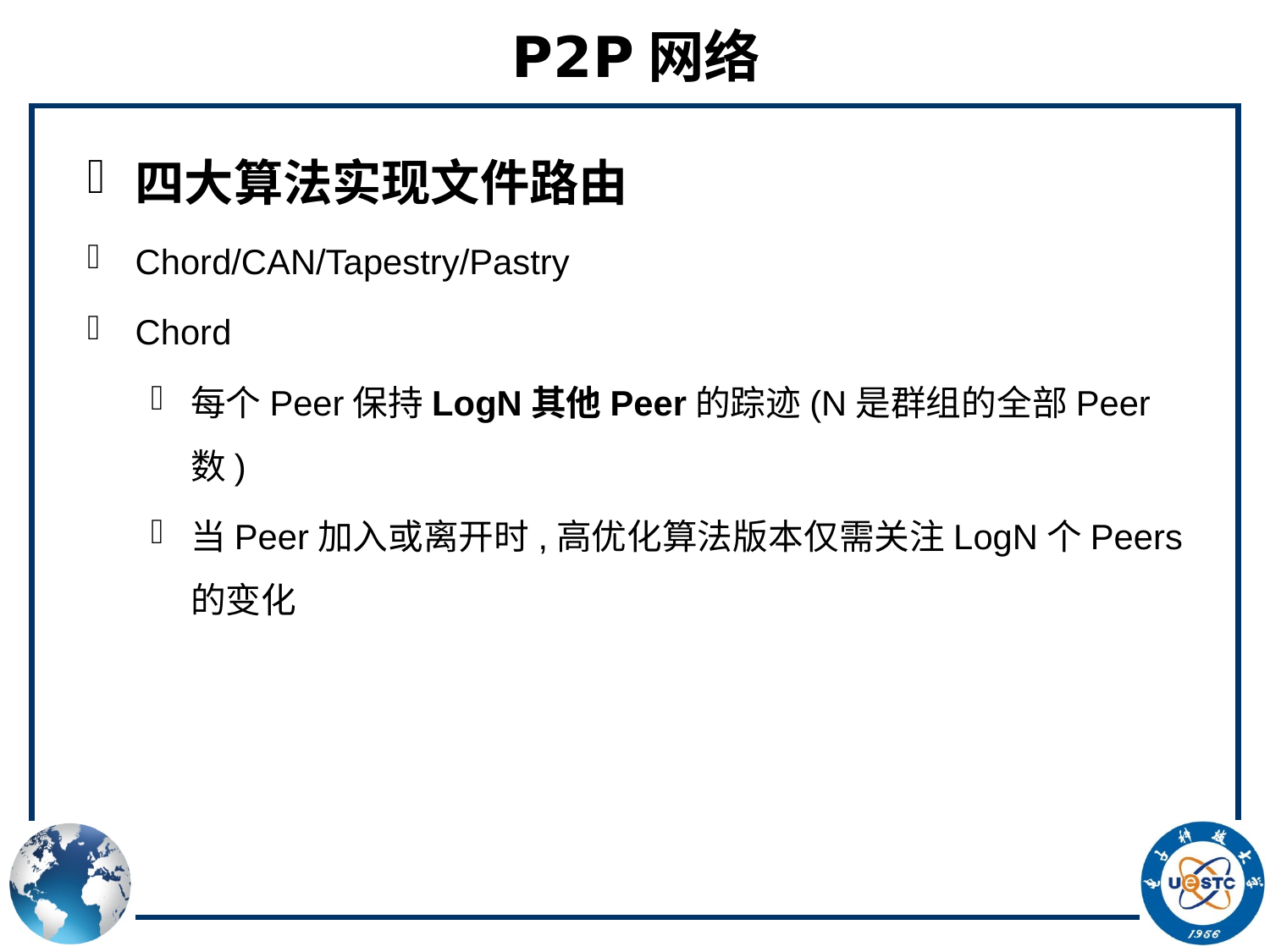

# P2P网络
四大算法实现文件路由
Chord/CAN/Tapestry/Pastry
Chord
每个Peer保持LogN其他Peer的踪迹(N是群组的全部Peer数)
当Peer加入或离开时,高优化算法版本仅需关注LogN个Peers的变化